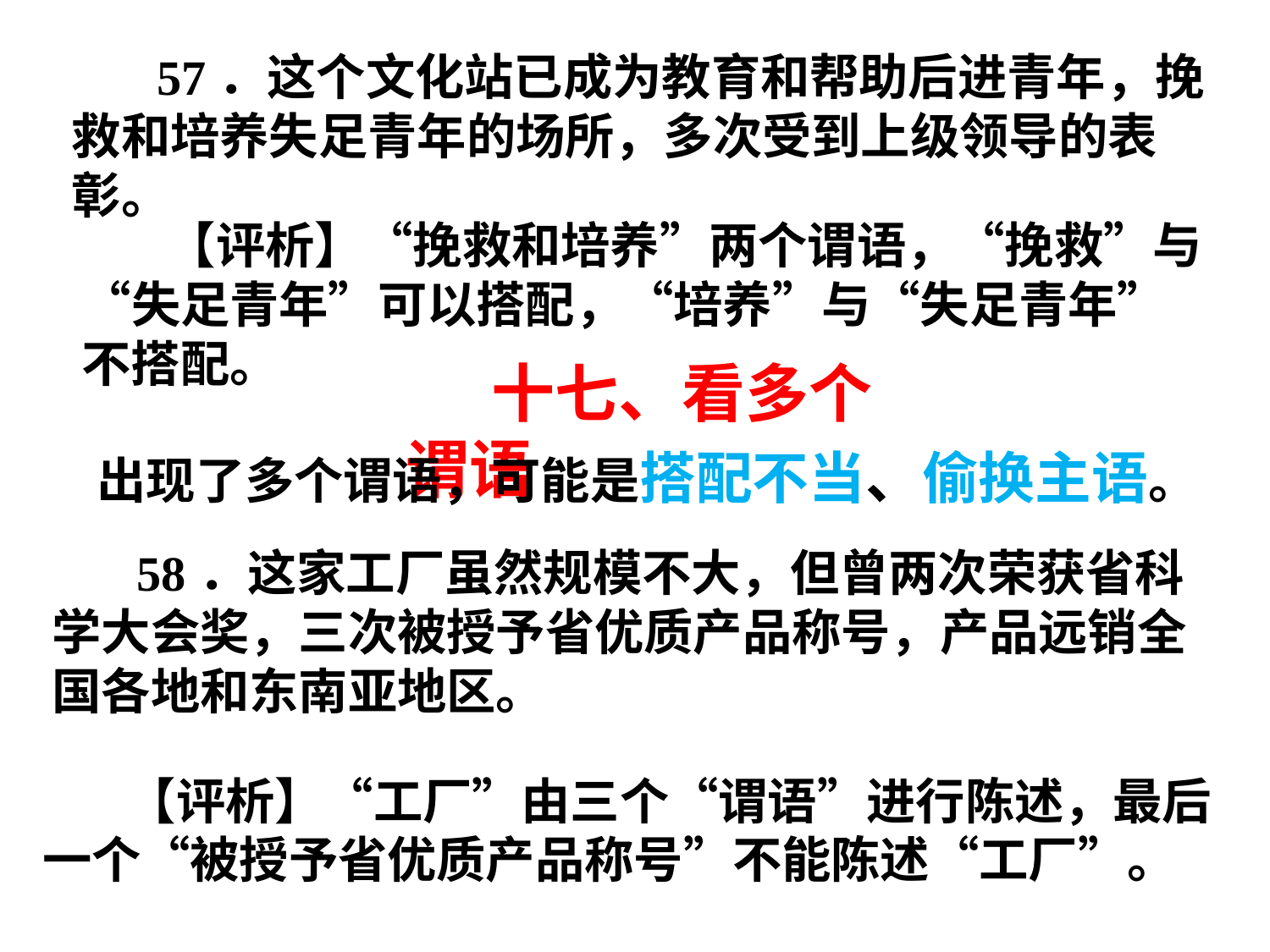

57．这个文化站已成为教育和帮助后进青年，挽救和培养失足青年的场所，多次受到上级领导的表彰。
【评析】“挽救和培养”两个谓语，“挽救”与“失足青年”可以搭配，“培养”与“失足青年”不搭配。
十七、看多个谓语

出现了多个谓语，可能是搭配不当、偷换主语。
58．这家工厂虽然规模不大，但曾两次荣获省科学大会奖，三次被授予省优质产品称号，产品远销全国各地和东南亚地区。
【评析】“工厂”由三个“谓语”进行陈述，最后一个“被授予省优质产品称号”不能陈述“工厂”。